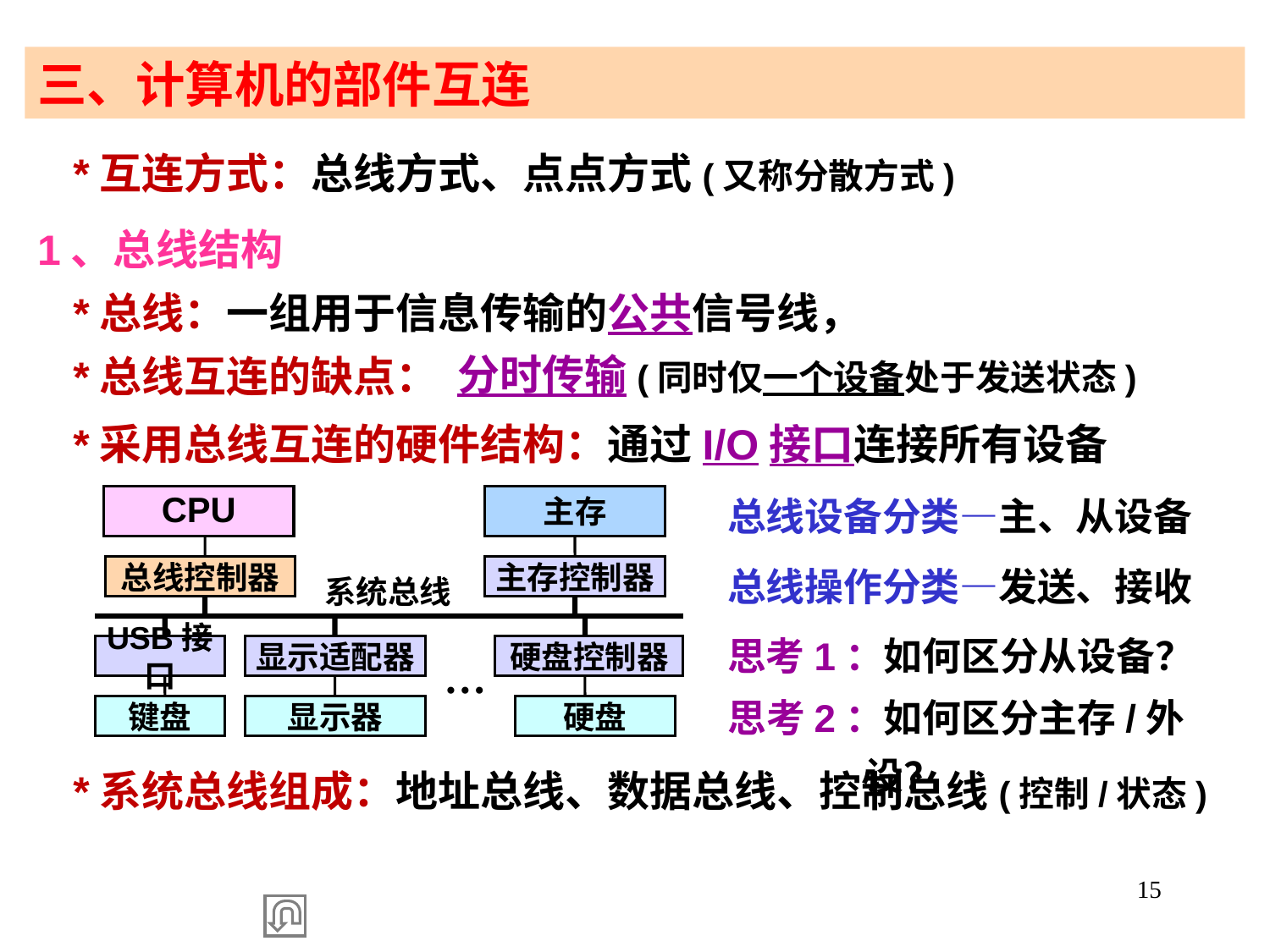

三、计算机的部件互连
   *互连方式：总线方式、点点方式(又称分散方式)
1、总线结构
   *总线：一组用于信息传输的公共信号线，
   *总线互连的缺点：
分时传输(同时仅一个设备处于发送状态)
   *采用总线互连的硬件结构：通过I/O接口连接所有设备
总线设备分类—主、从设备
CPU
主存

主存控制器
总线控制器
系统总线

USB接口
硬盘控制器
显示适配器
…

键盘
显示器
硬盘
总线操作分类—发送、接收
思考1：如何区分从设备？
思考2：如何区分主存/外设？
   *系统总线组成：地址总线、数据总线、控制总线(控制/状态)
15